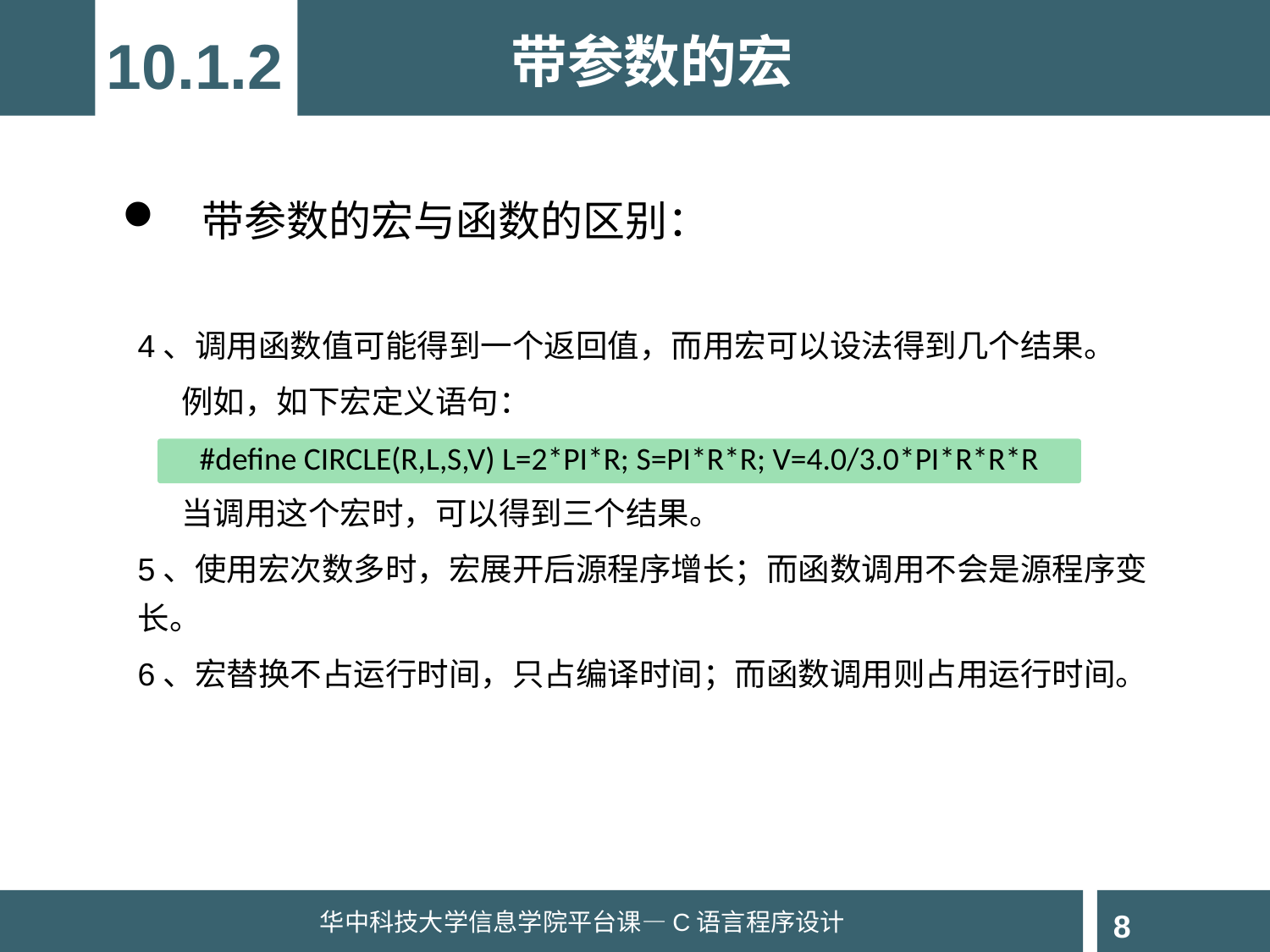

带参数的宏
10.1.2
带参数的宏与函数的区别：
4、调用函数值可能得到一个返回值，而用宏可以设法得到几个结果。
     例如，如下宏定义语句：

     当调用这个宏时，可以得到三个结果。
5、使用宏次数多时，宏展开后源程序增长；而函数调用不会是源程序变长。
6、宏替换不占运行时间，只占编译时间；而函数调用则占用运行时间。

#define CIRCLE(R,L,S,V) L=2*PI*R; S=PI*R*R; V=4.0/3.0*PI*R*R*R